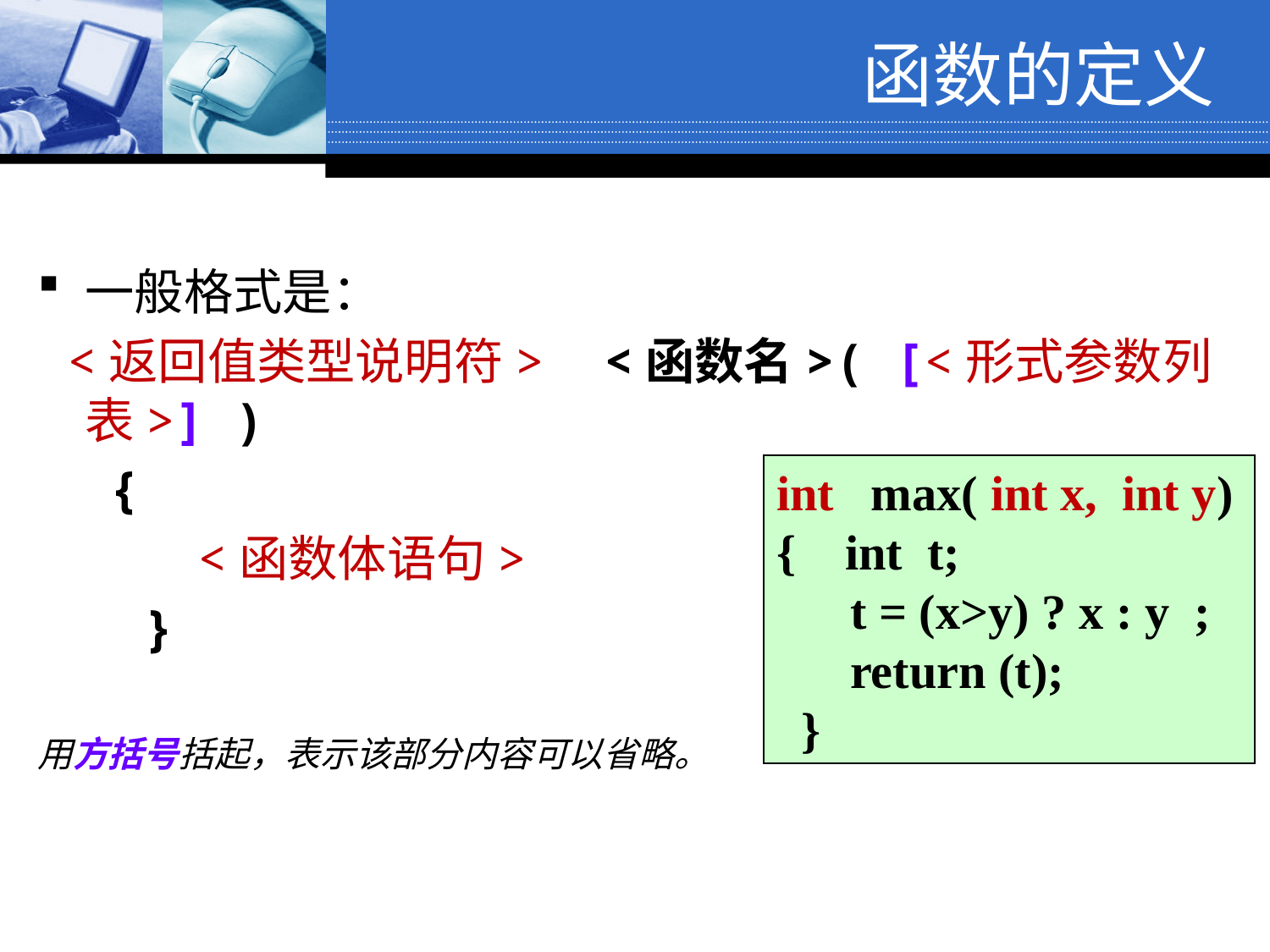

函数的定义
一般格式是：
 <返回值类型说明符>  <函数名>( [<形式参数列表>] )
　 {
　　　<函数体语句>
	  }

用方括号括起，表示该部分内容可以省略。
int   max( int x,  int y)
{    int  t;
      t = (x>y) ? x : y  ;
      return (t);
  }